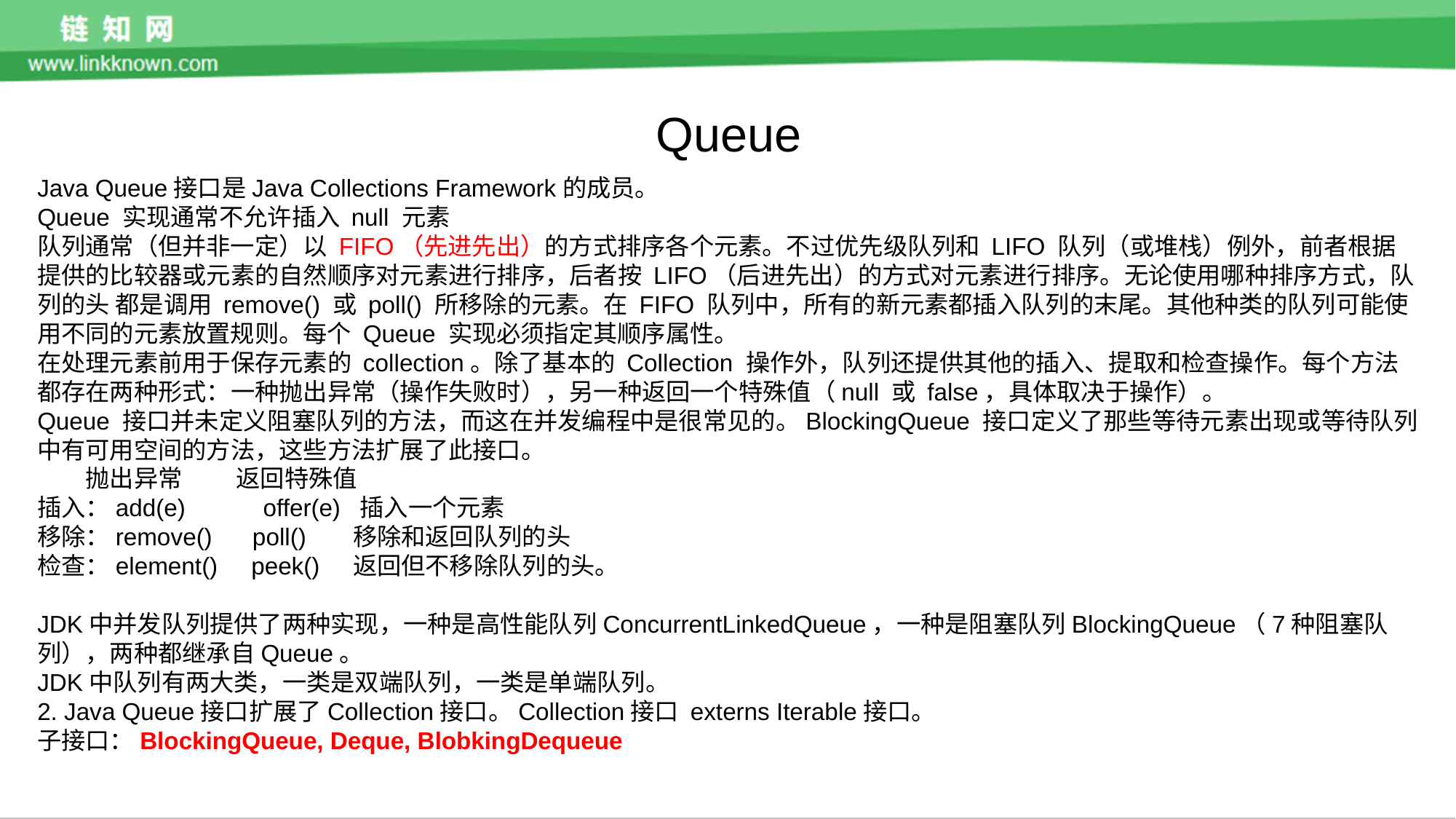

Queue
Java Queue接口是Java Collections Framework的成员。
Queue 实现通常不允许插入 null 元素
队列通常（但并非一定）以 FIFO（先进先出）的方式排序各个元素。不过优先级队列和 LIFO 队列（或堆栈）例外，前者根据提供的比较器或元素的自然顺序对元素进行排序，后者按 LIFO（后进先出）的方式对元素进行排序。无论使用哪种排序方式，队列的头 都是调用 remove() 或 poll() 所移除的元素。在 FIFO 队列中，所有的新元素都插入队列的末尾。其他种类的队列可能使用不同的元素放置规则。每个 Queue 实现必须指定其顺序属性。
在处理元素前用于保存元素的 collection。除了基本的 Collection 操作外，队列还提供其他的插入、提取和检查操作。每个方法都存在两种形式：一种抛出异常（操作失败时），另一种返回一个特殊值（null 或 false，具体取决于操作）。
Queue 接口并未定义阻塞队列的方法，而这在并发编程中是很常见的。BlockingQueue 接口定义了那些等待元素出现或等待队列中有可用空间的方法，这些方法扩展了此接口。
　　抛出异常 　　返回特殊值
插入：add(e) 　　  offer(e)  插入一个元素
移除：remove()      poll()      移除和返回队列的头
检查：element()     peek()    返回但不移除队列的头。

JDK中并发队列提供了两种实现，一种是高性能队列ConcurrentLinkedQueue，一种是阻塞队列BlockingQueue（7种阻塞队列），两种都继承自Queue。
JDK中队列有两大类，一类是双端队列，一类是单端队列。
2. Java Queue接口扩展了Collection接口。Collection接口 externs Iterable接口。
子接口：BlockingQueue, Deque, BlobkingDequeue